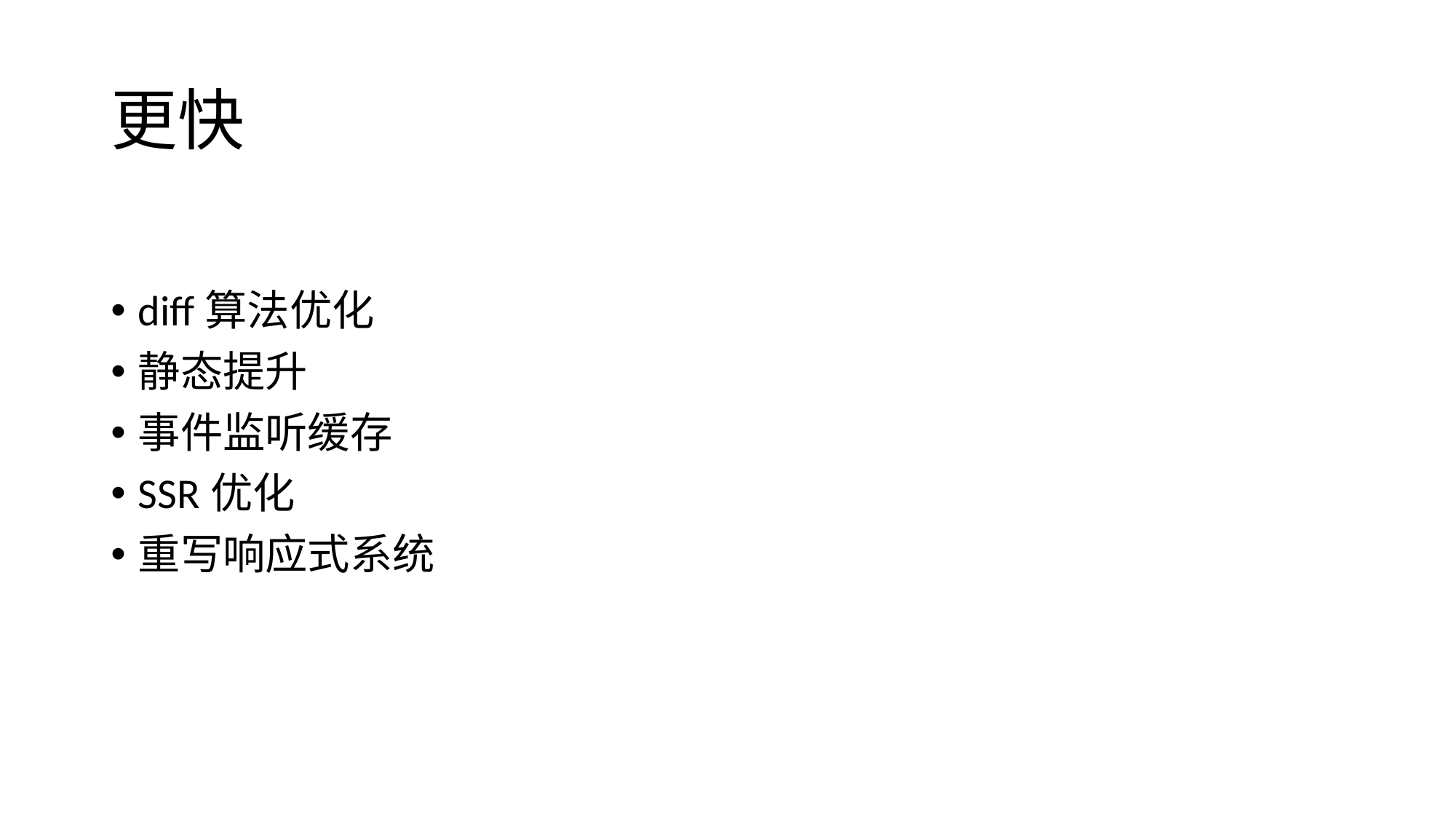

# 更快

diff算法优化
静态提升
事件监听缓存
SSR优化
重写响应式系统